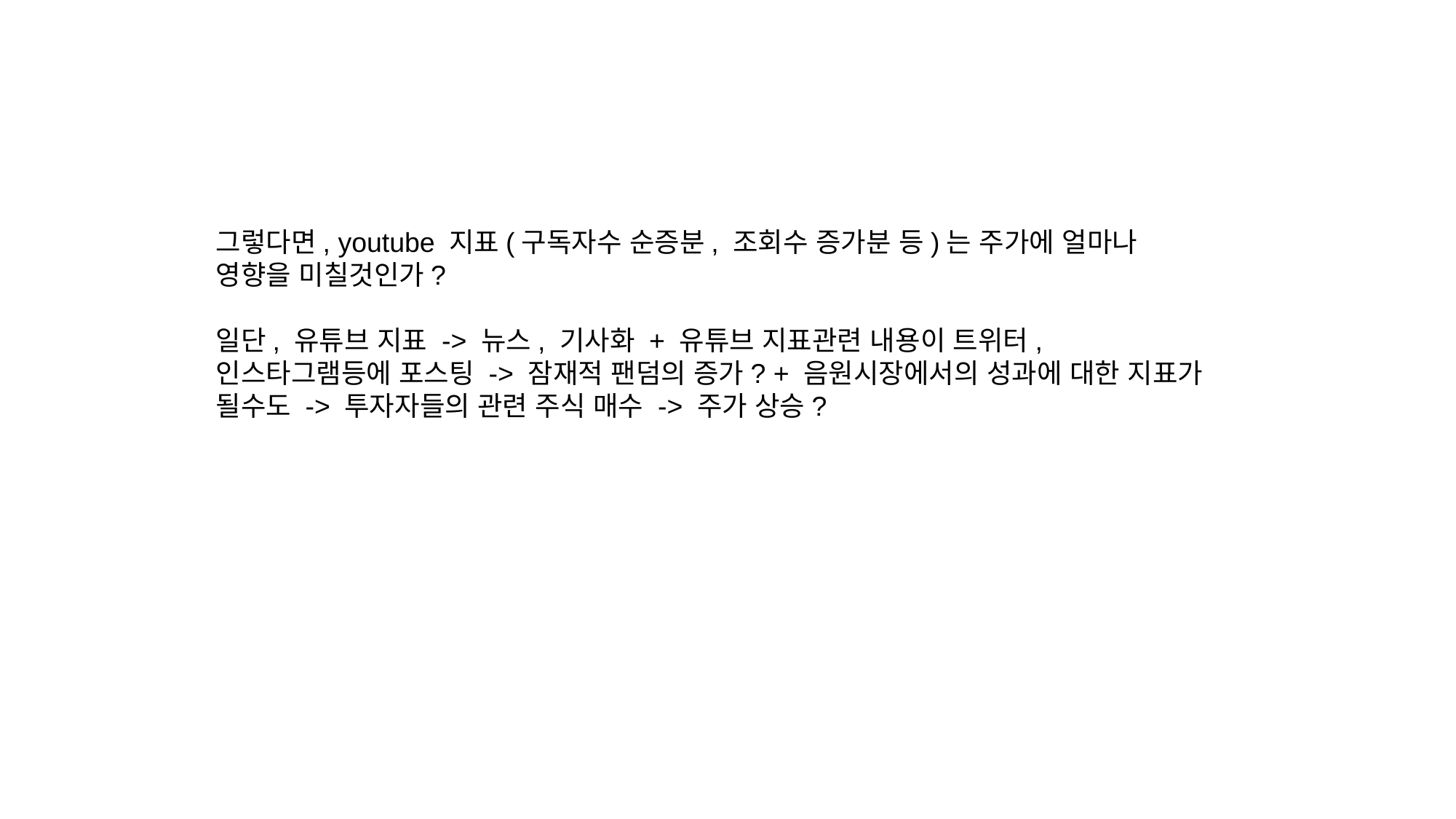

그렇다면, youtube 지표(구독자수 순증분, 조회수 증가분 등)는 주가에 얼마나 영향을 미칠것인가?

일단, 유튜브 지표 -> 뉴스, 기사화 + 유튜브 지표관련 내용이 트위터, 인스타그램등에 포스팅 -> 잠재적 팬덤의 증가? + 음원시장에서의 성과에 대한 지표가 될수도 -> 투자자들의 관련 주식 매수 -> 주가 상승?